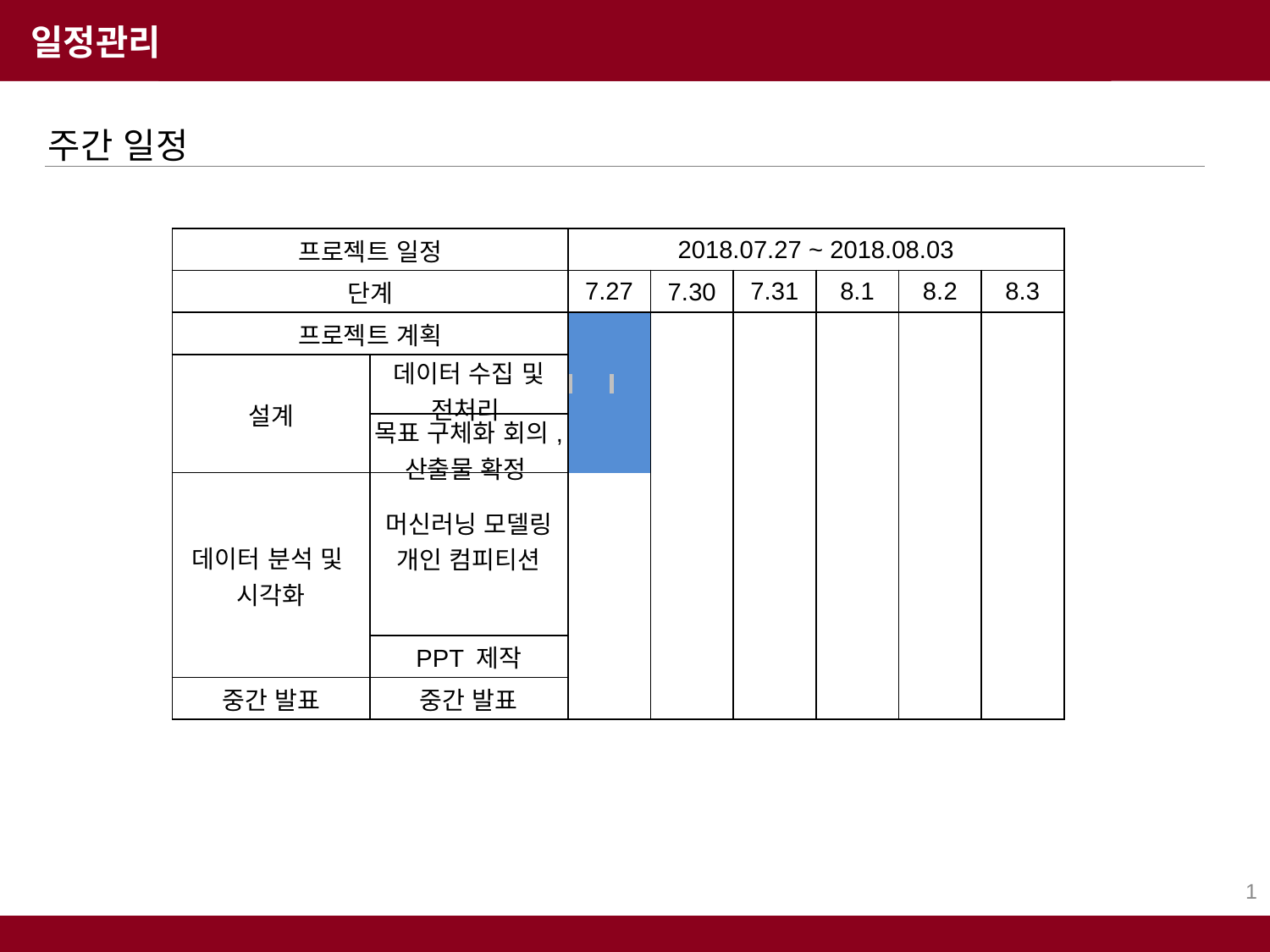

일정관리

주간 일정
| 프로젝트 일정 |  | 2018.07.27 ~ 2018.08.03 |  |  |  |  |  |  |  |  |  |  |  |
| --- | --- | --- | --- | --- | --- | --- | --- | --- | --- | --- | --- | --- | --- |
| 단계 |  | 7.27 |  | 7.30 |  | 7.31 |  | 8.1 |  | 8.2 |  | 8.3 |  |
| 프로젝트 계획 |  |  |  |  |  |  |  |  |  |  |  |  |  |
| 설계 | 데이터 수집 및 전처리 |  |  |  |  |  |  |  |  |  |  |  |  |
|  | 목표 구체화 회의, 산출물 확정 |  |  |  |  |  |  |  |  |  |  |  |  |
| 데이터 분석 및 시각화 | 머신러닝 모델링 개인 컴피티션 |  |  |  |  |  |  |  |  |  |  |  |  |
|  |  |  |  |  |  |  |  |  |  |  |  |  |  |
|  |  |  |  |  |  |  |  |  |  |  |  |  |  |
|  | PPT 제작 |  |  |  |  |  |  |  |  |  |  |  |  |
| 중간 발표 | 중간 발표 |  |  |  |  |  |  |  |  |  |  |  |  |
UI / 프로세스 개선에 따른 고객유입 기대
고객만족도 증가
신뢰도
구축
1